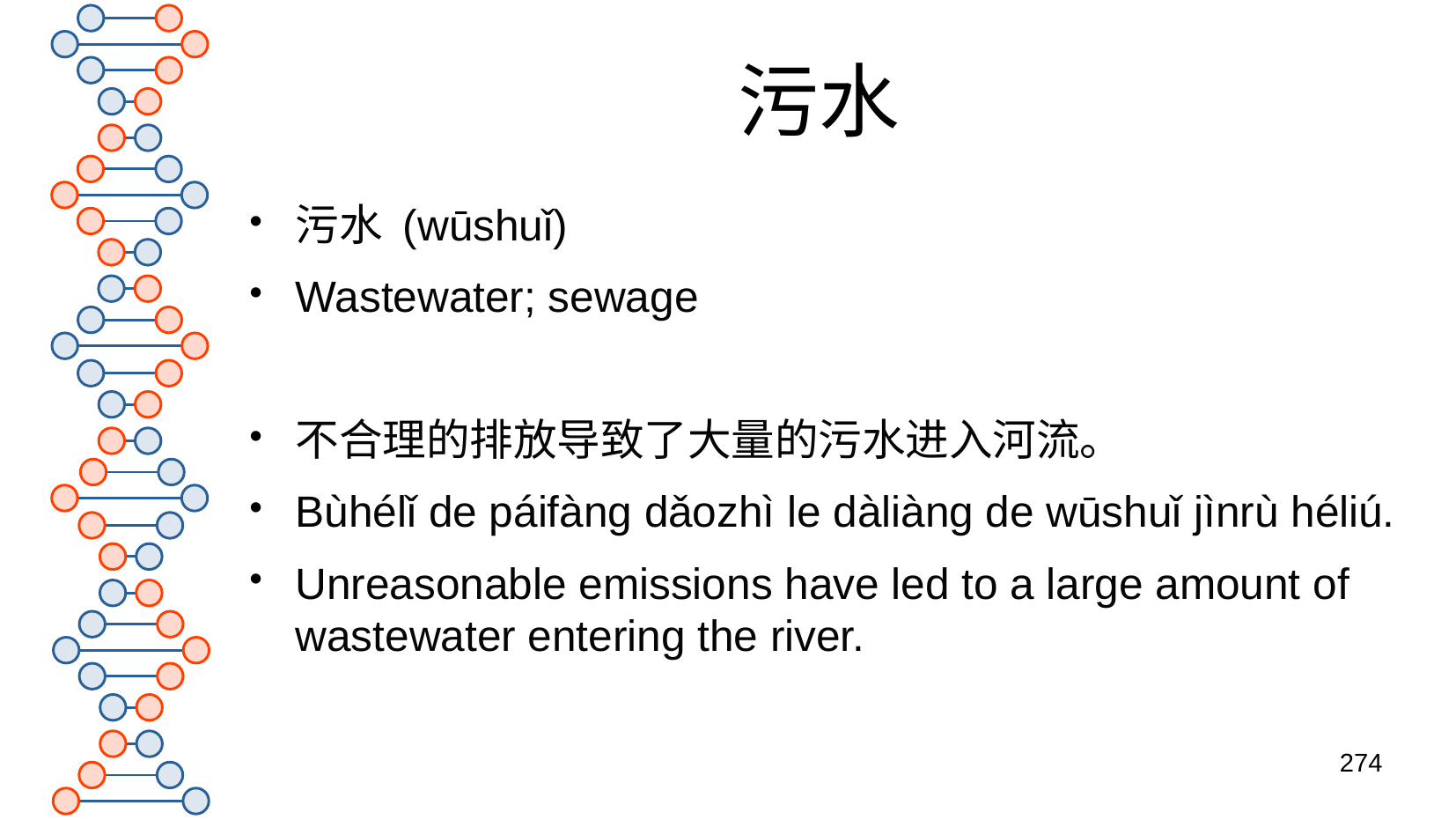

# 污水
污水 (wūshuǐ)
Wastewater; sewage

不合理的排放导致了大量的污水进入河流。
Bùhélǐ de páifàng dǎozhì le dàliàng de wūshuǐ jìnrù héliú.
Unreasonable emissions have led to a large amount of wastewater entering the river.

274